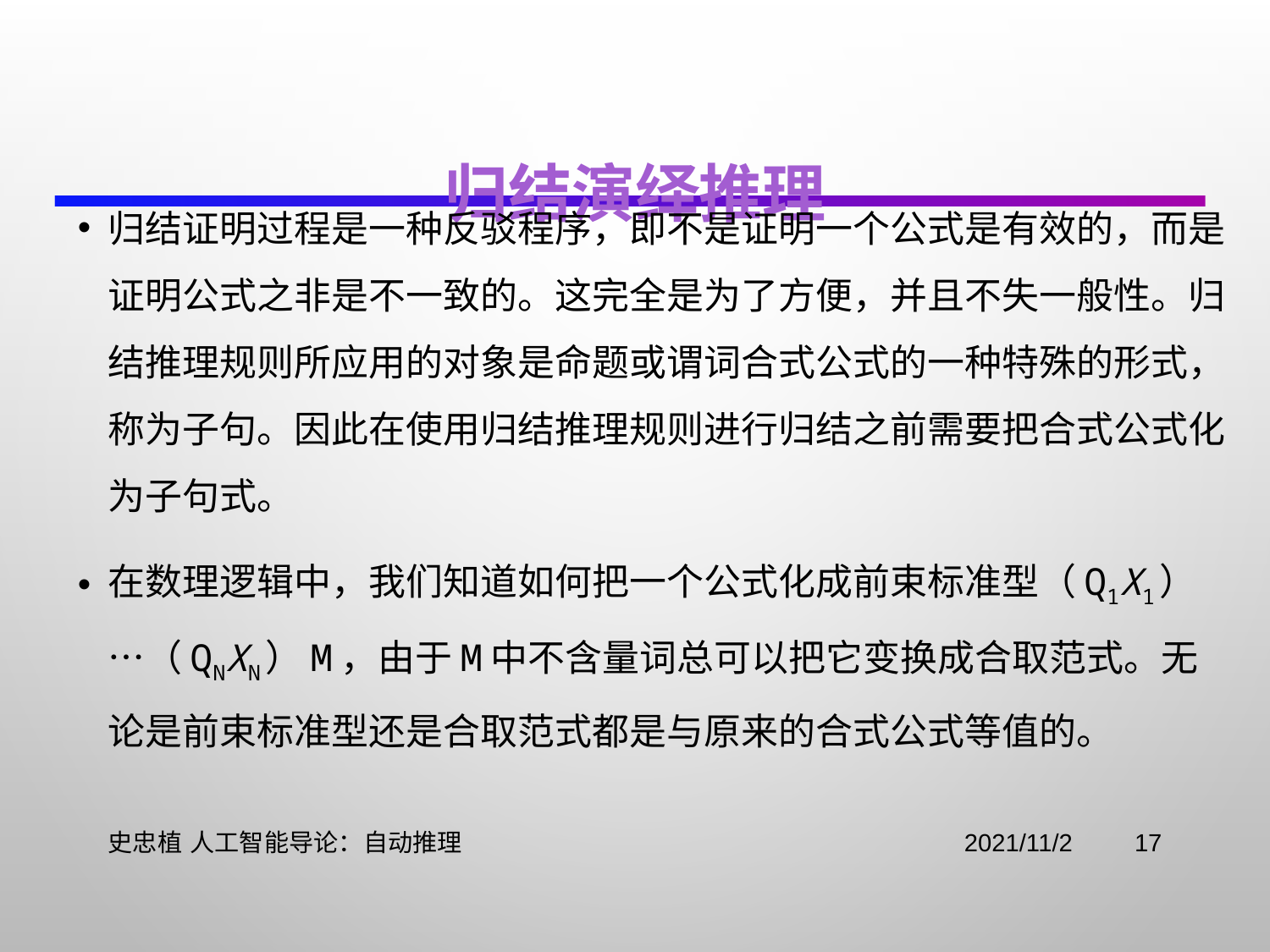

# 归结演绎推理
归结证明过程是一种反驳程序，即不是证明一个公式是有效的，而是证明公式之非是不一致的。这完全是为了方便，并且不失一般性。归结推理规则所应用的对象是命题或谓词合式公式的一种特殊的形式，称为子句。因此在使用归结推理规则进行归结之前需要把合式公式化为子句式。
在数理逻辑中，我们知道如何把一个公式化成前束标准型（Q1x1）…（Qnxn）M，由于M中不含量词总可以把它变换成合取范式。无论是前束标准型还是合取范式都是与原来的合式公式等值的。
史忠植 人工智能导论：自动推理
2021/11/2
17